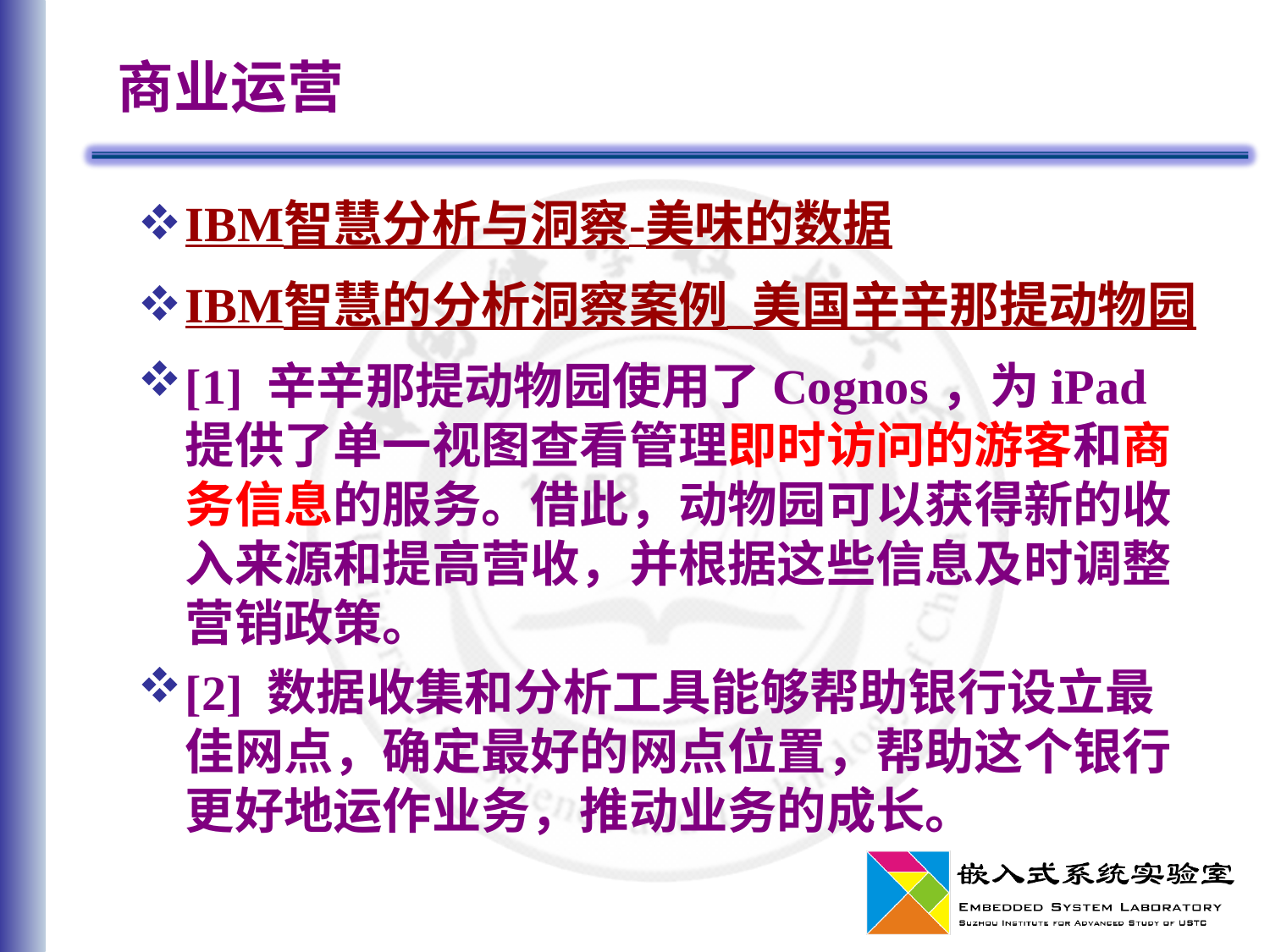

# 商业运营
IBM智慧分析与洞察-美味的数据
IBM智慧的分析洞察案例_美国辛辛那提动物园
[1] 辛辛那提动物园使用了Cognos，为iPad提供了单一视图查看管理即时访问的游客和商务信息的服务。借此，动物园可以获得新的收入来源和提高营收，并根据这些信息及时调整营销政策。
[2] 数据收集和分析工具能够帮助银行设立最佳网点，确定最好的网点位置，帮助这个银行更好地运作业务，推动业务的成长。